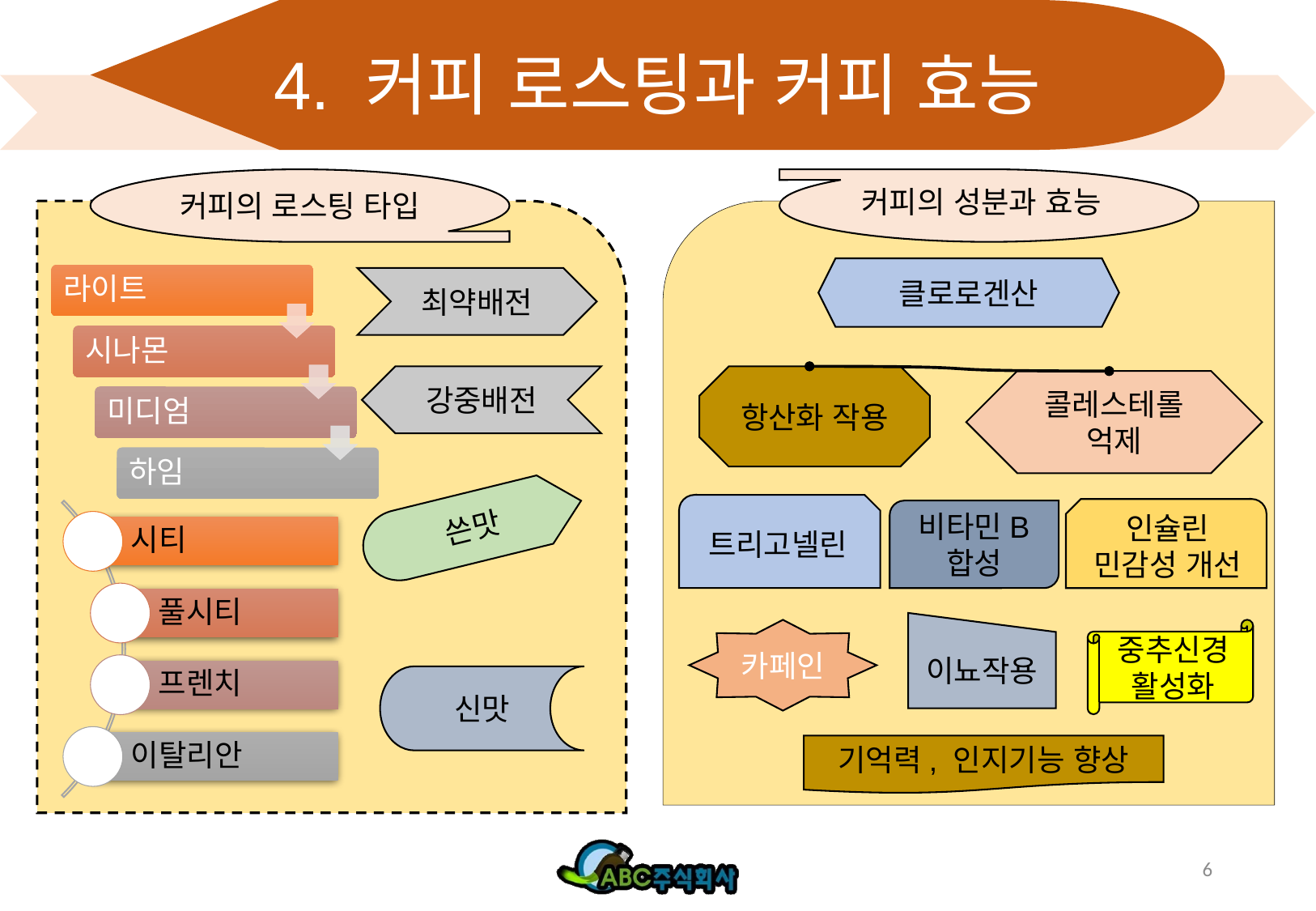

# 4. 커피 로스팅과 커피 효능
커피의 로스팅 타입

라이트
시나몬
미디엄
하임

최약배전
강중배전
쓴맛
시티
풀시티
프렌치
이탈리안
신맛

커피의 성분과 효능

클로로겐산
항산화 작용
콜레스테롤
억제
트리고넬린
인슐린
민감성 개선
비타민B
합성
이뇨작용
카페인
중추신경
활성화
기억력, 인지기능 향상
6